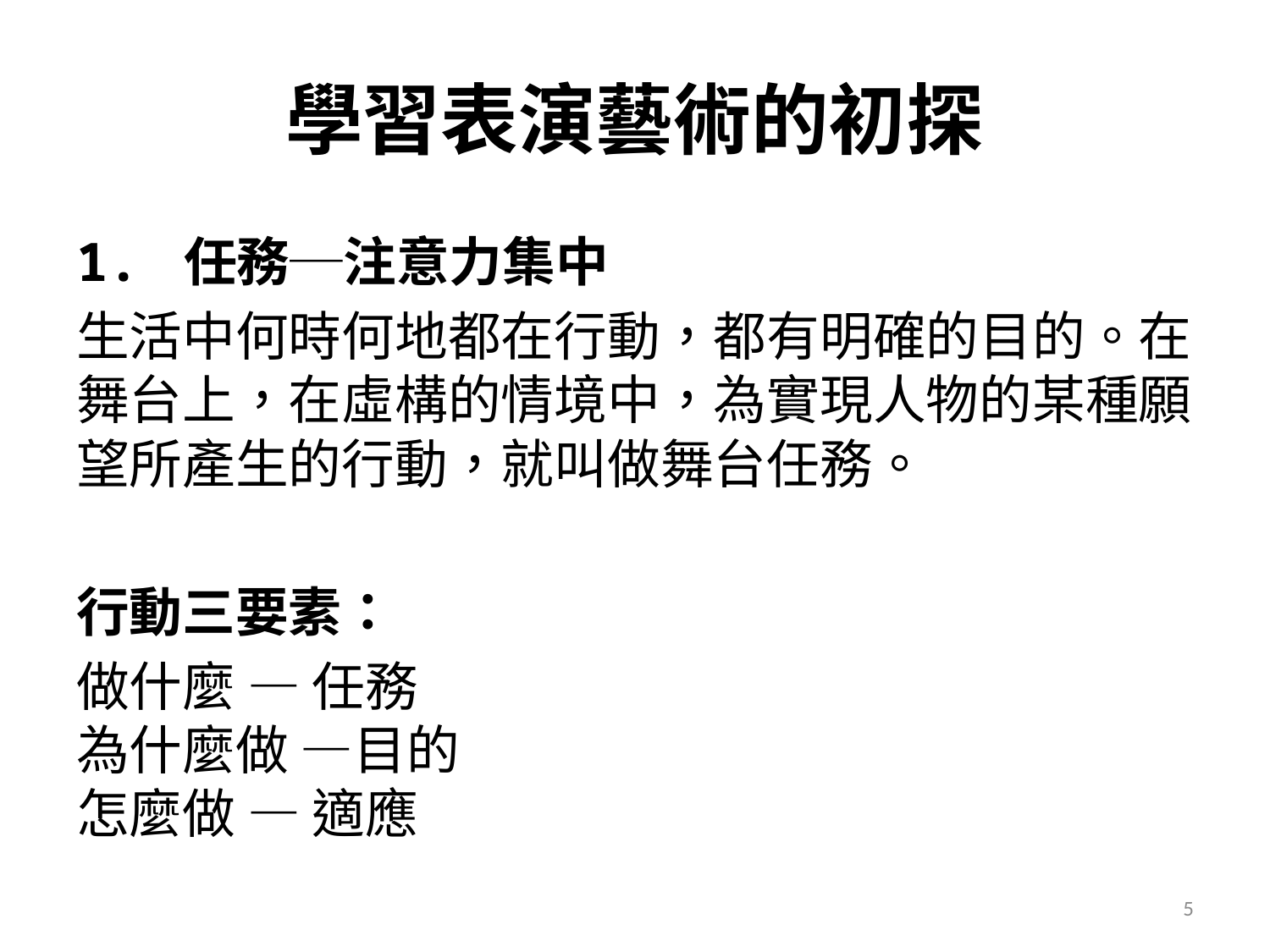

# 學習表演藝術的初探
1. 任務─注意力集中
生活中何時何地都在行動，都有明確的目的。在舞台上，在虛構的情境中，為實現人物的某種願望所產生的行動，就叫做舞台任務。

行動三要素：
做什麼 — 任務
為什麼做 —目的
怎麼做 — 適應

5